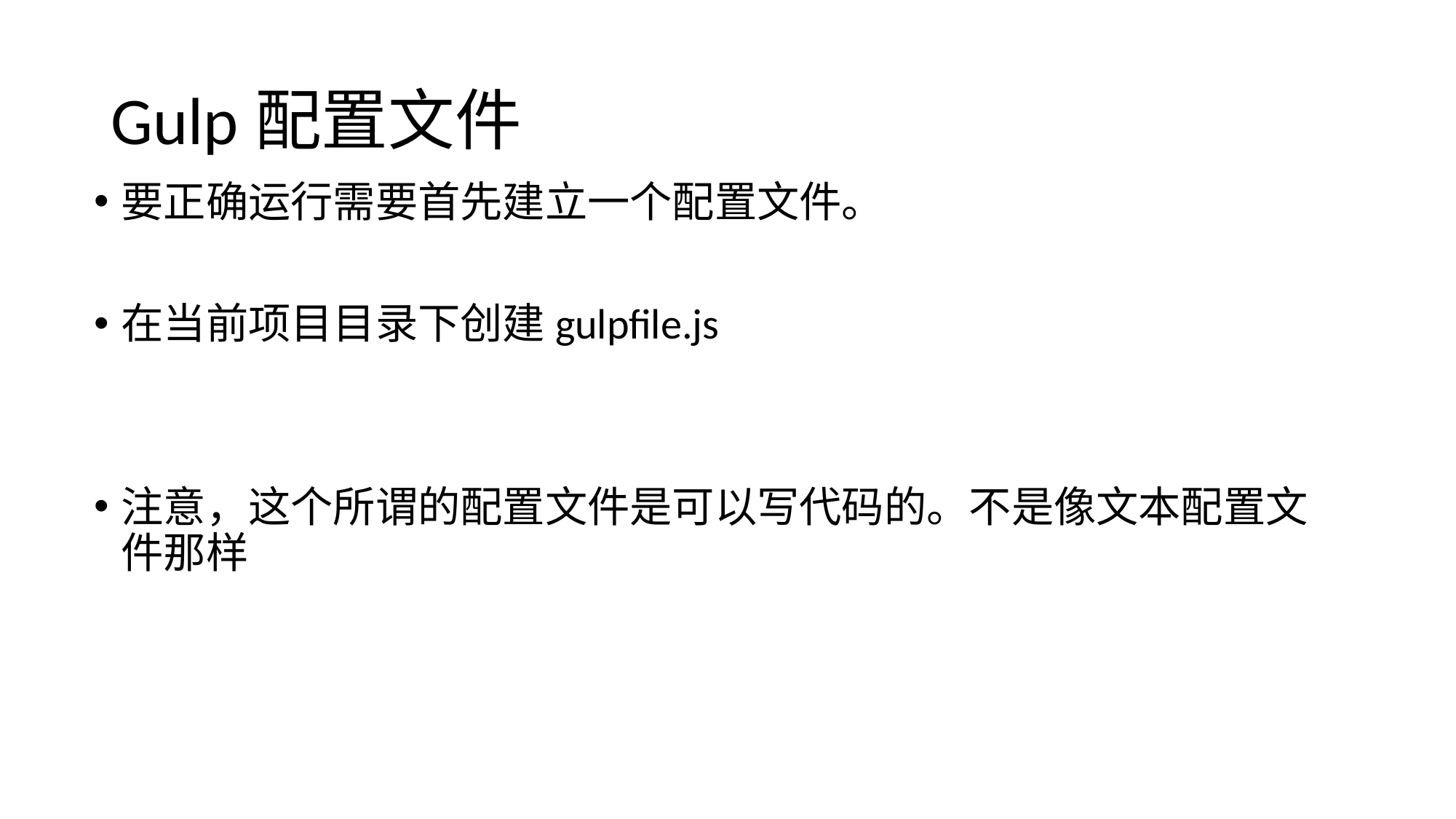

# Gulp配置文件
要正确运行需要首先建立一个配置文件。

在当前项目目录下创建gulpfile.js

注意，这个所谓的配置文件是可以写代码的。不是像文本配置文件那样